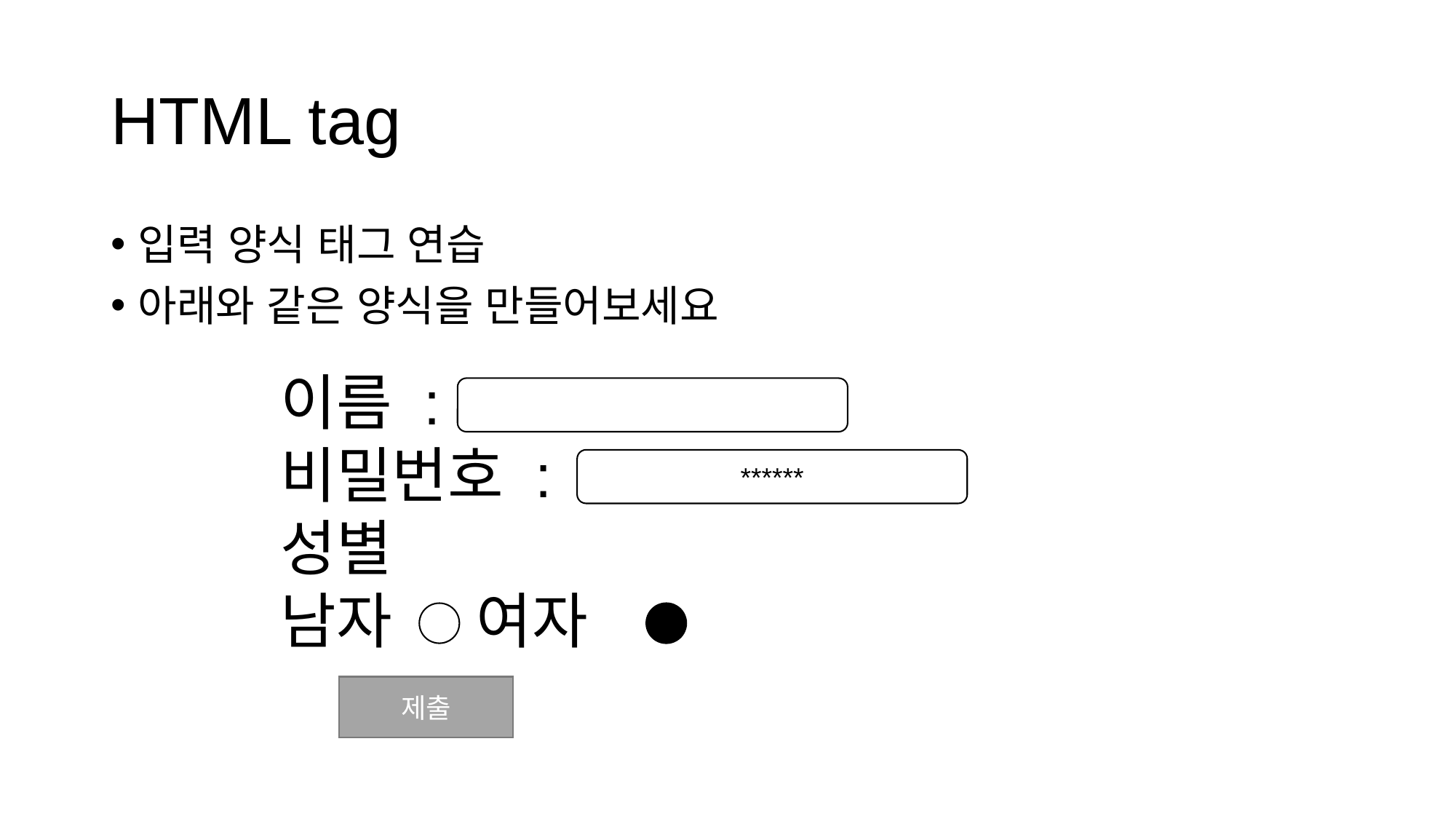

# HTML tag
입력 양식 태그 연습
아래와 같은 양식을 만들어보세요
이름 :
비밀번호 :
성별
남자     여자

******

제출